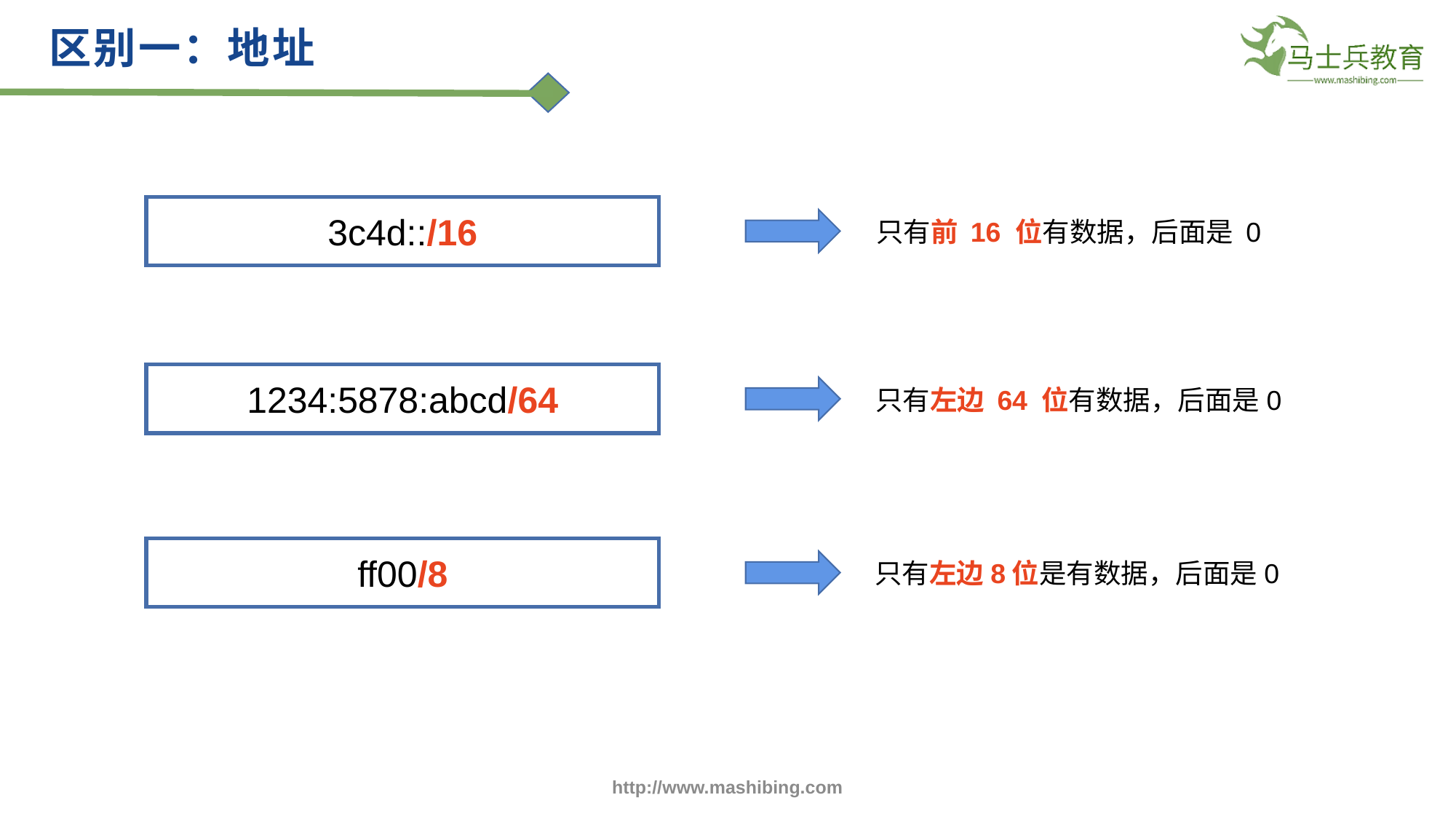

区别一：地址

3c4d::/16

只有前 16 位有数据，后面是 0

1234:5878:abcd/64

只有左边 64 位有数据，后面是0

ff00/8

只有左边8位是有数据，后面是0